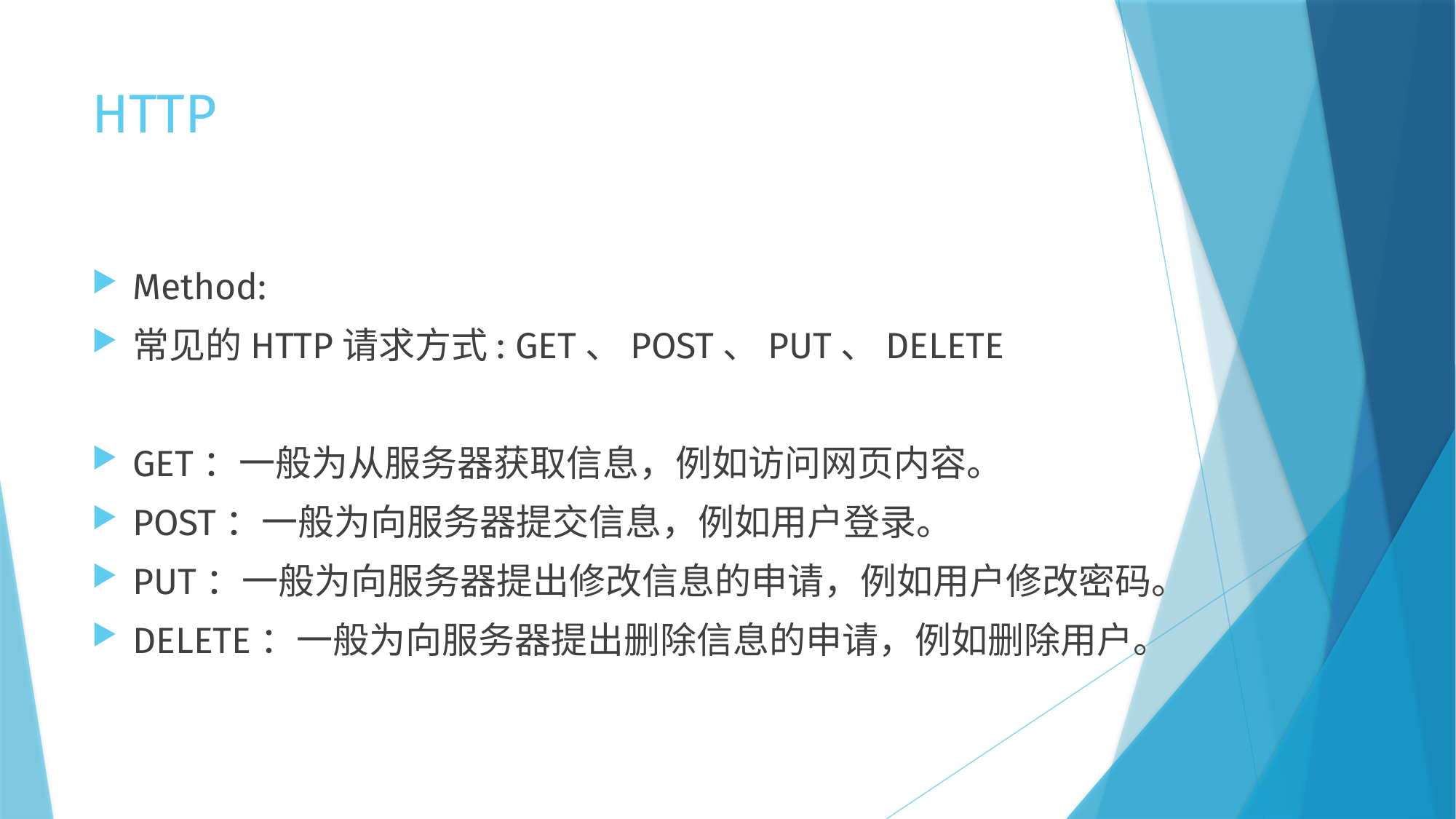

# HTTP
Method:
常见的HTTP请求方式: GET、POST、PUT、DELETE

GET：一般为从服务器获取信息，例如访问网页内容。
POST：一般为向服务器提交信息，例如用户登录。
PUT：一般为向服务器提出修改信息的申请，例如用户修改密码。
DELETE：一般为向服务器提出删除信息的申请，例如删除用户。